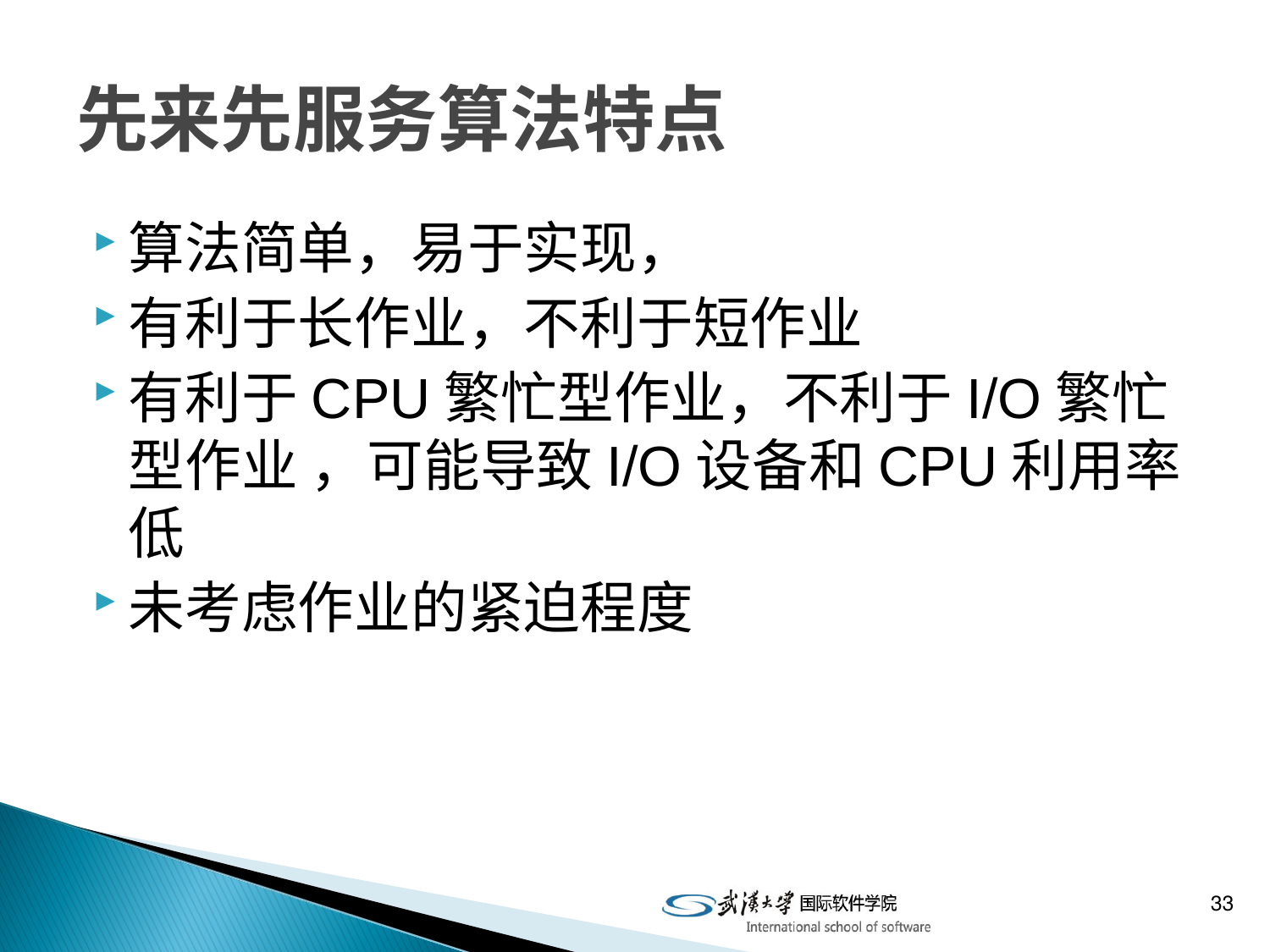

# 先来先服务算法特点
算法简单，易于实现，
有利于长作业，不利于短作业
有利于CPU繁忙型作业，不利于I/O繁忙型作业 ，可能导致I/O设备和CPU利用率低
未考虑作业的紧迫程度